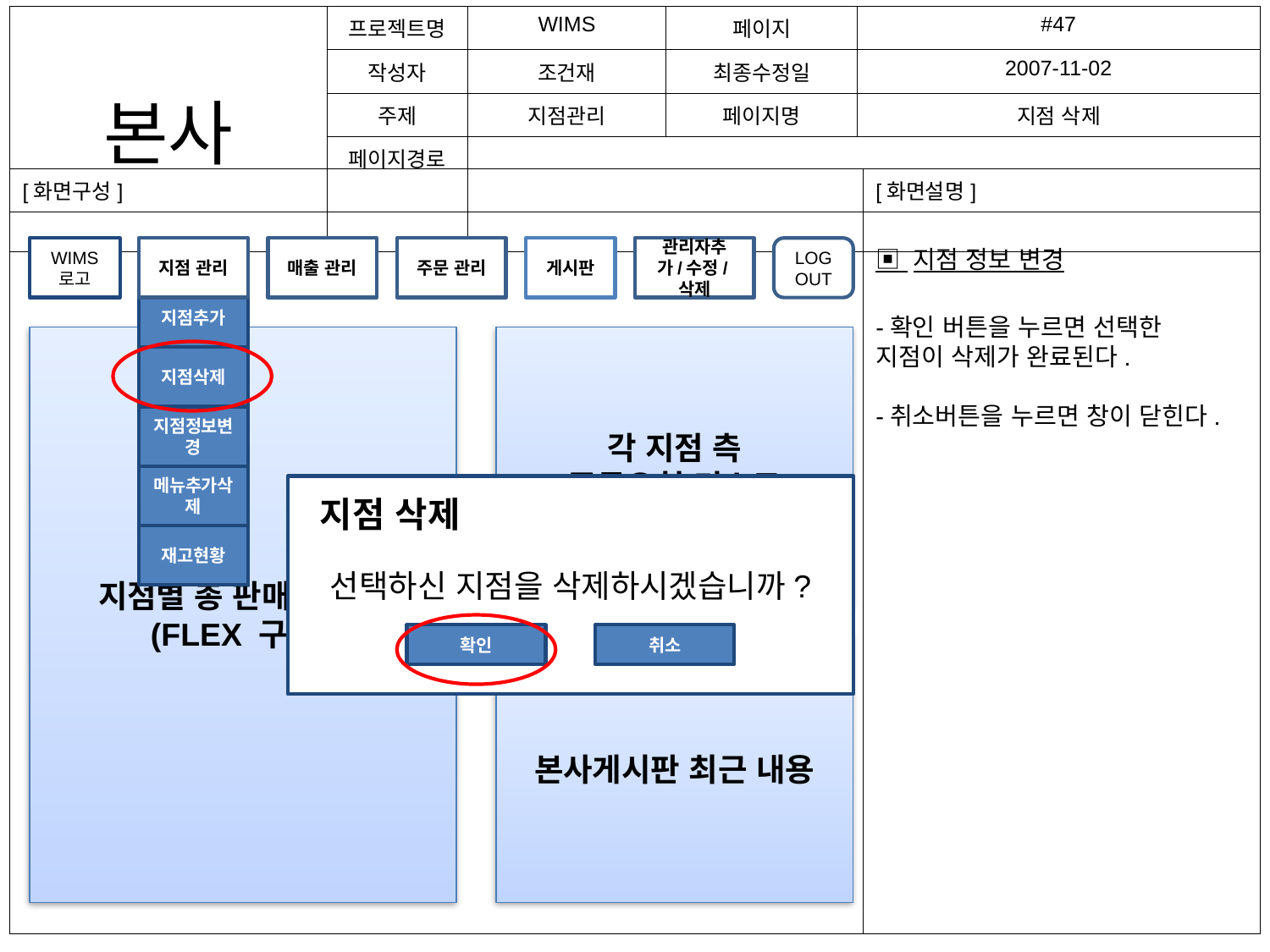

| 본사 | 프로젝트명 | WIMS | 페이지 | #47 |
| --- | --- | --- | --- | --- |
|  | 작성자 | 조건재 | 최종수정일 | 2007-11-02 |
|  | 주제 | 지점관리 | 페이지명 | 지점 삭제 |
|  | 페이지경로 |  |  |  |
| [화면구성] | [화면설명] |
| --- | --- |
|  |  |
관리자추가/수정/삭제
WIMS
로고
지점 관리
매출 관리
주문 관리
게시판
LOG OUT
▣ 지점 정보 변경

-확인 버튼을 누르면 선택한 지점이 삭제가 완료된다.

-취소버튼을 누르면 창이 닫힌다.
지점추가
지점별 총 판매량 차트
(FLEX 구현)
각 지점 측
주문요청 리스트

지점삭제
지점정보변경
메뉴추가삭제
선택하신 지점을 삭제하시겠습니까?
지점 삭제

재고현황

확인
취소
본사게시판 최근 내용